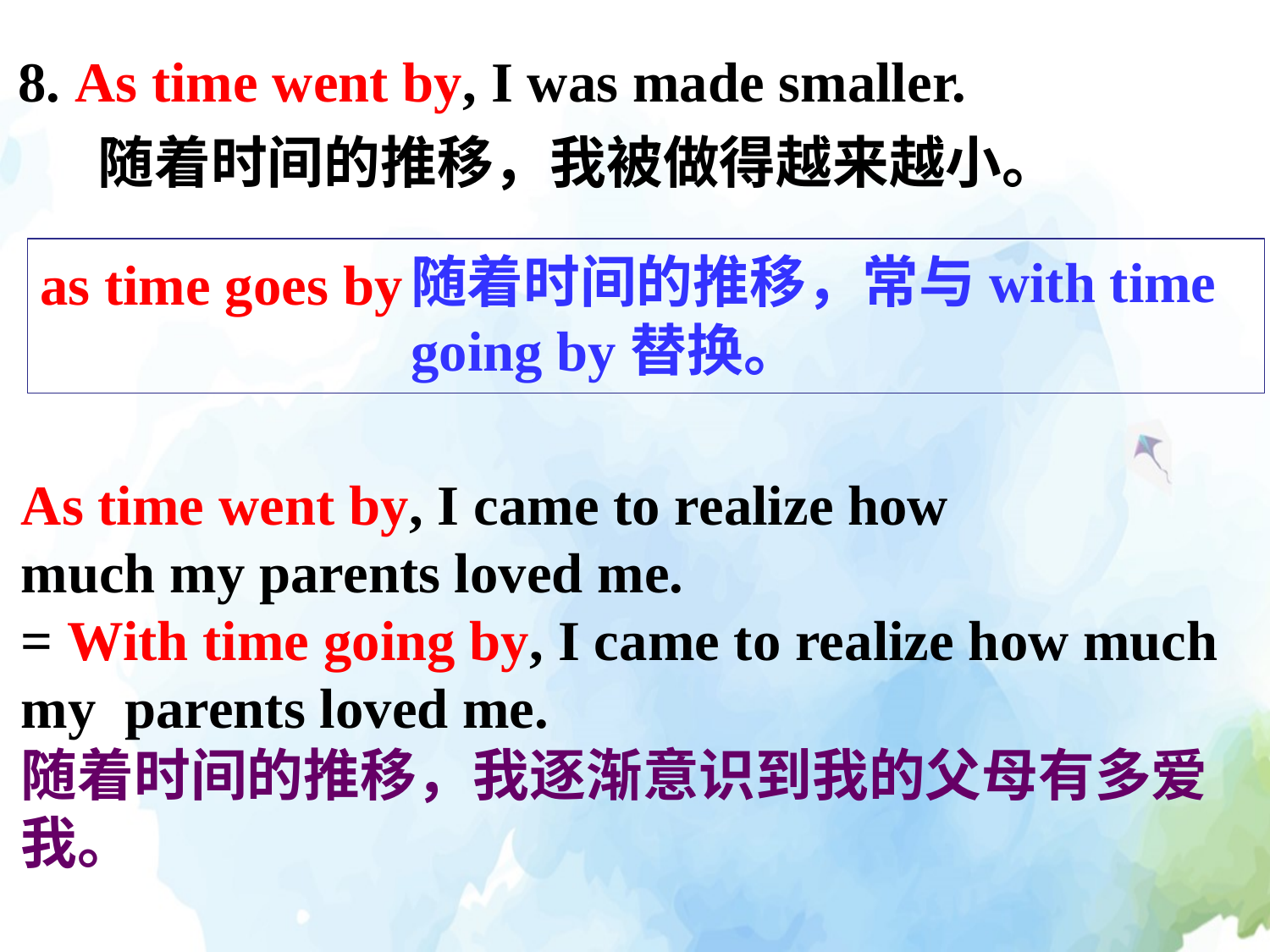

8. As time went by, I was made smaller.
随着时间的推移，我被做得越来越小。
as time goes by

           随着时间的推移，常与with time
           going by替换。
As time went by, I came to realize how
much my parents loved me.
= With time going by, I came to realize how much my  parents loved me.
随着时间的推移，我逐渐意识到我的父母有多爱我。